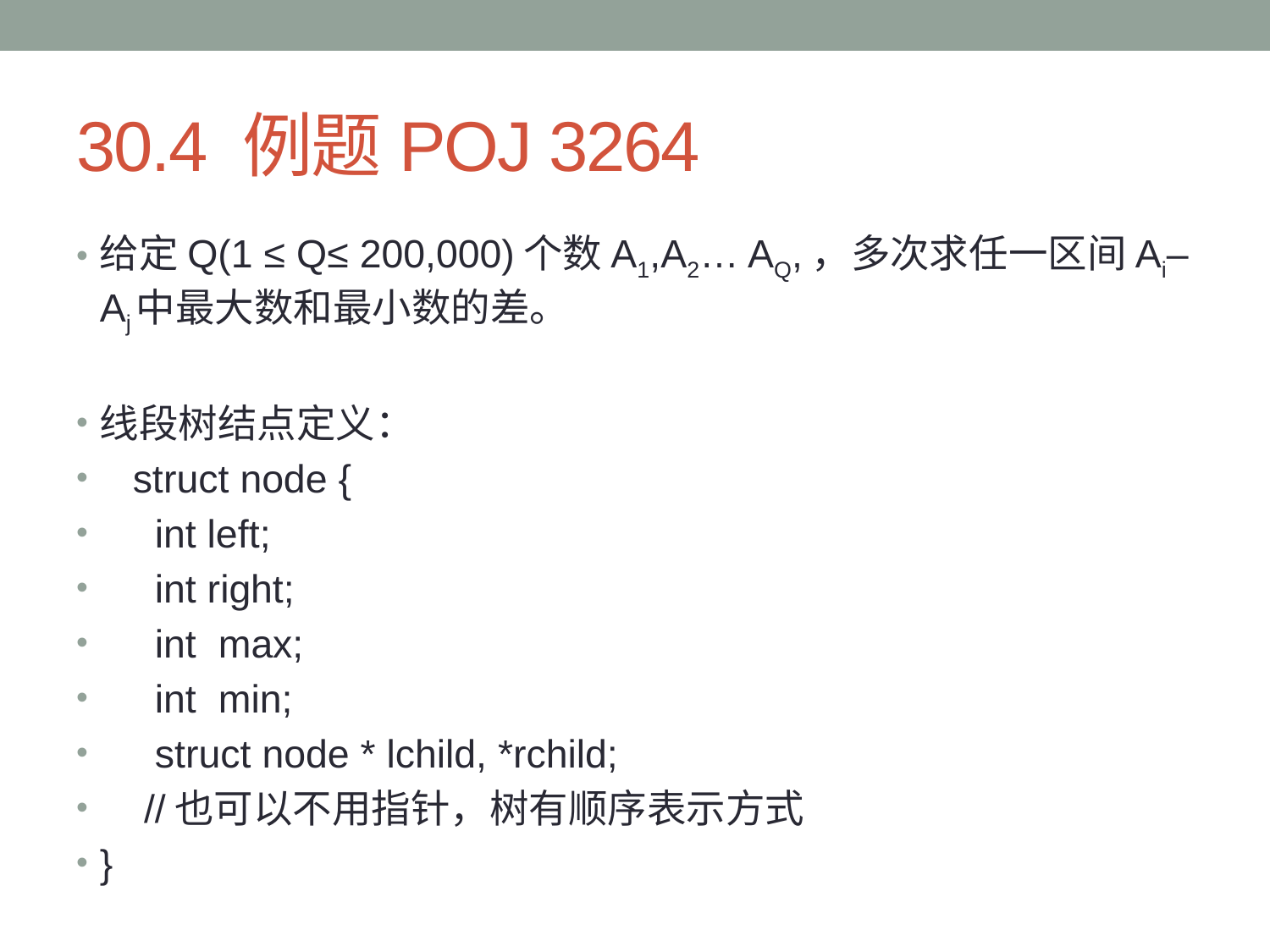

# 30.4 例题POJ 3264
给定Q(1 ≤ Q≤ 200,000)个数A1,A2… AQ,，多次求任一区间Ai–Aj中最大数和最小数的差。

线段树结点定义：
   struct node {
     int left;
     int right;
     int  max;
     int  min;
     struct node * lchild, *rchild;
    //也可以不用指针，树有顺序表示方式
}